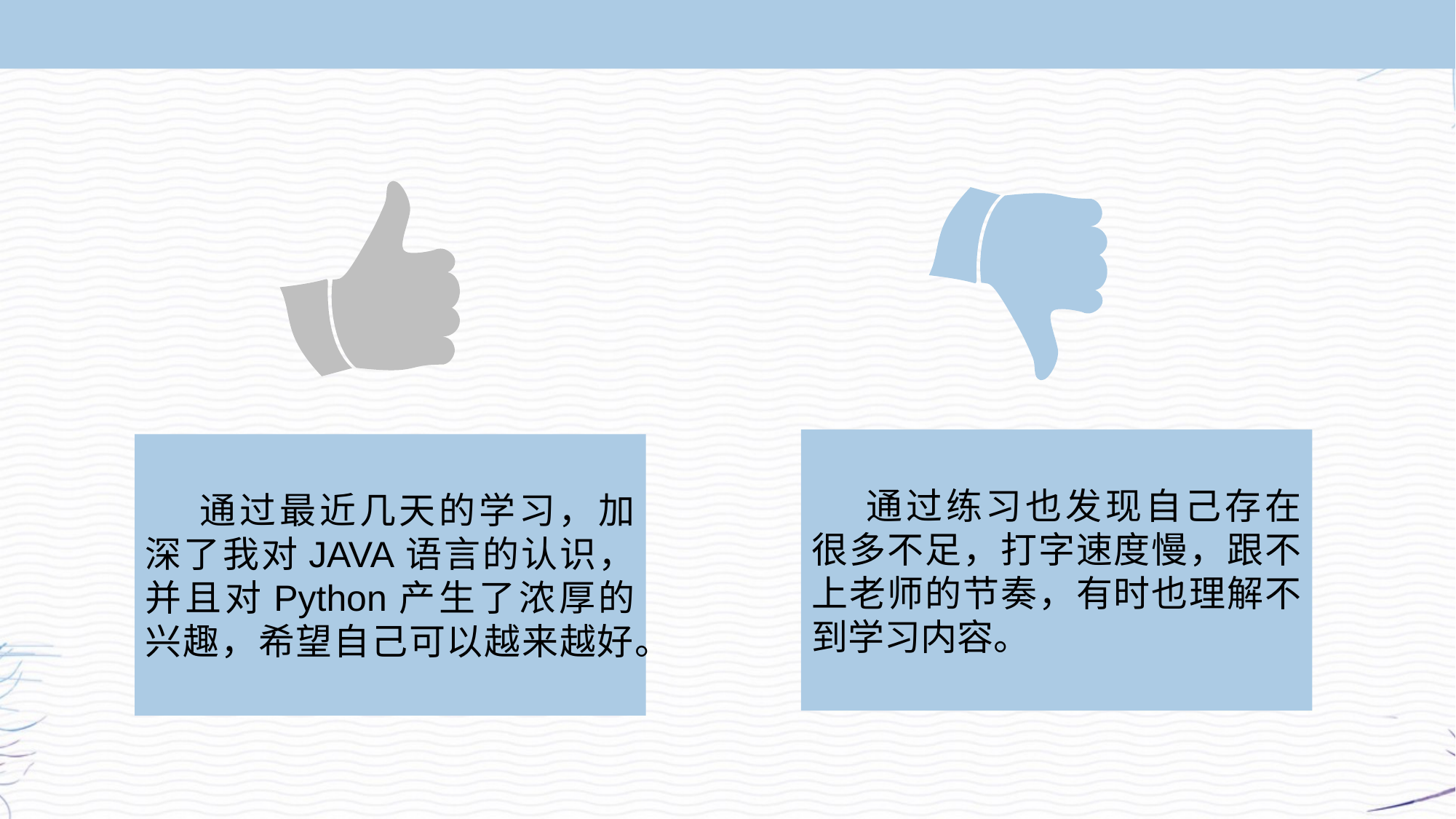

通过练习也发现自己存在很多不足，打字速度慢，跟不上老师的节奏，有时也理解不到学习内容。
通过最近几天的学习，加深了我对JAVA语言的认识，并且对Python产生了浓厚的兴趣，希望自己可以越来越好。